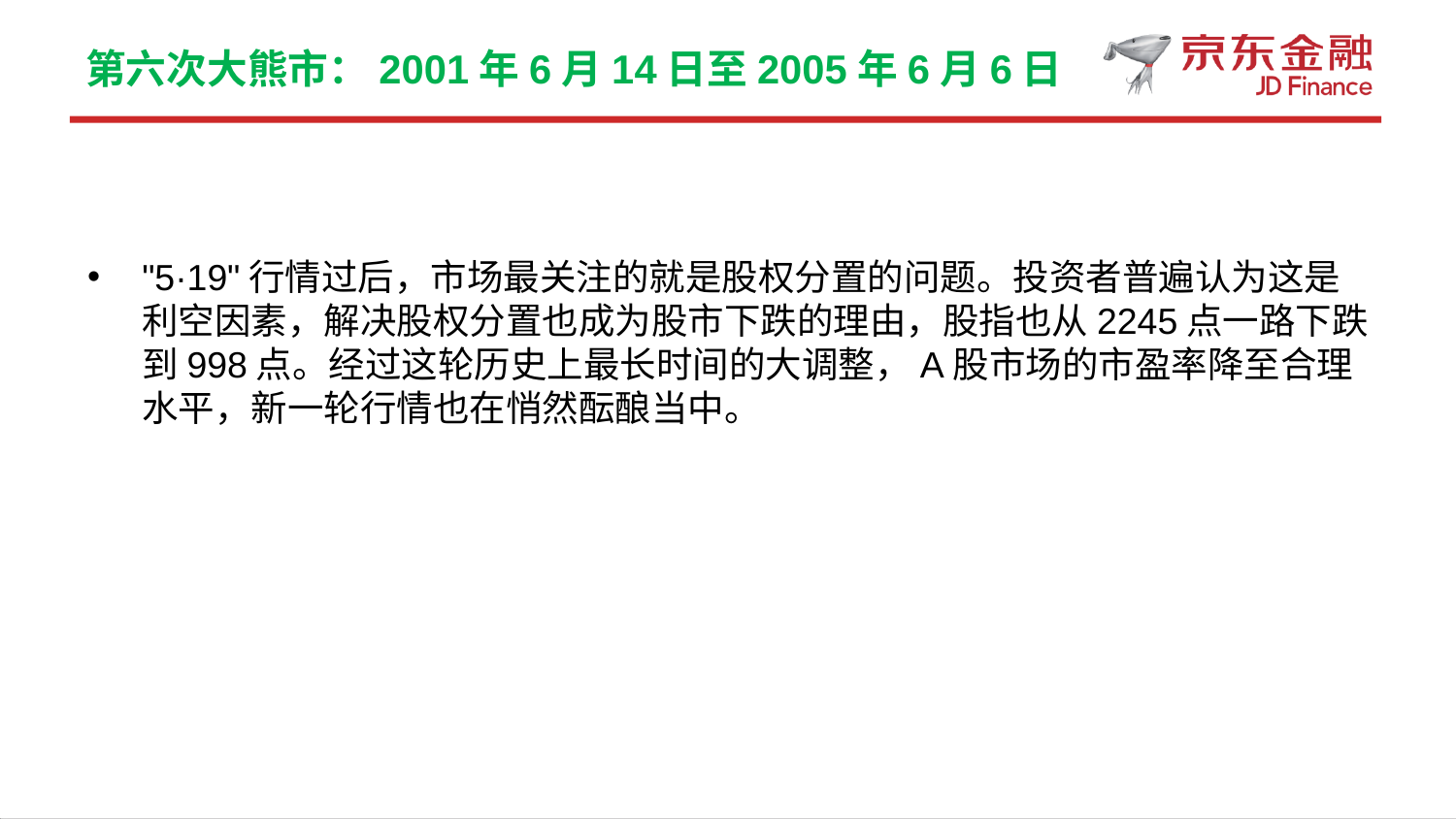

# 第六次大熊市：2001年6月14日至2005年6月6日
"5·19"行情过后，市场最关注的就是股权分置的问题。投资者普遍认为这是利空因素，解决股权分置也成为股市下跌的理由，股指也从2245点一路下跌到998点。经过这轮历史上最长时间的大调整，A股市场的市盈率降至合理水平，新一轮行情也在悄然酝酿当中。